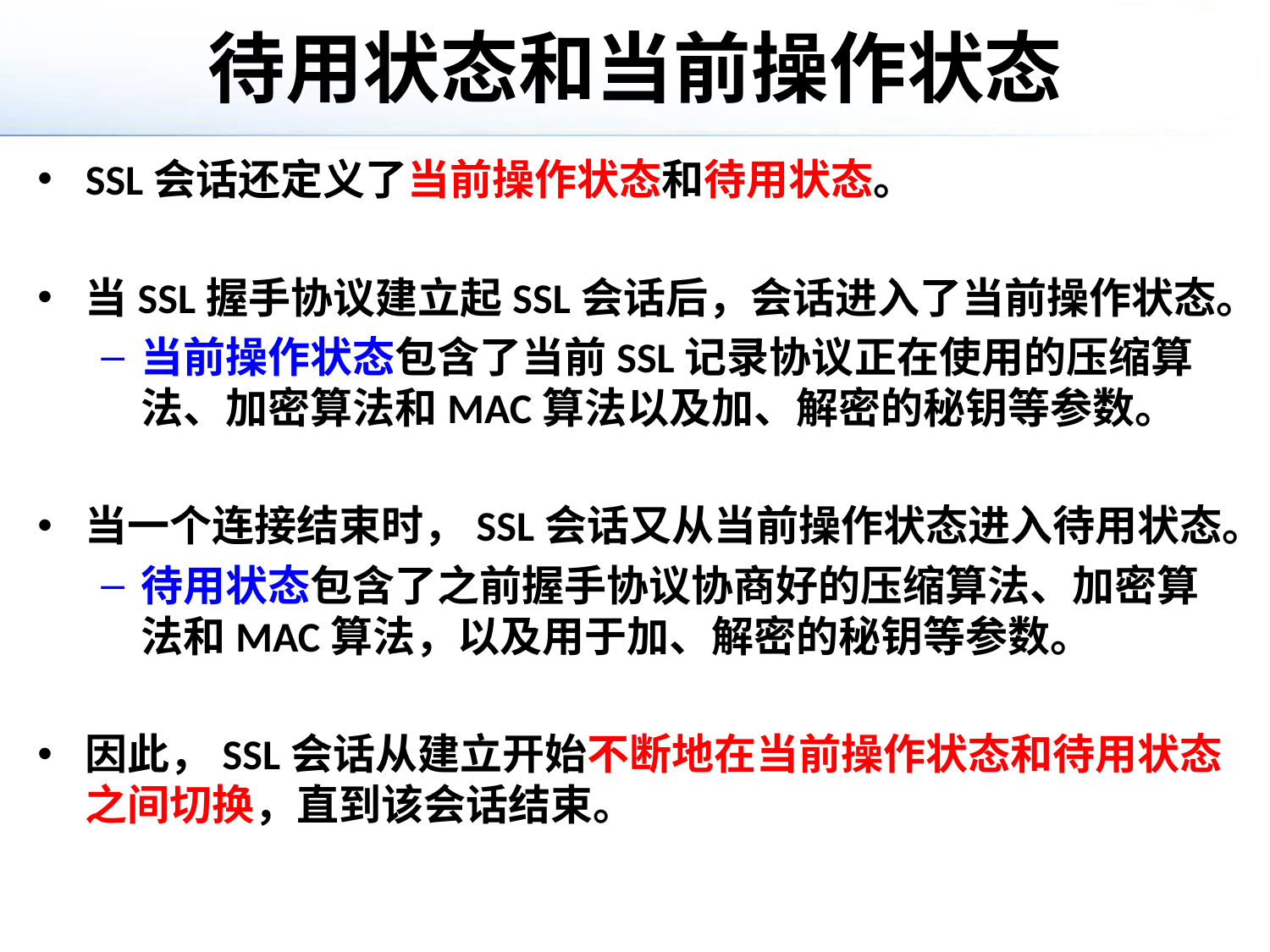

# 待用状态和当前操作状态
SSL会话还定义了当前操作状态和待用状态。

当SSL握手协议建立起SSL会话后，会话进入了当前操作状态。
当前操作状态包含了当前SSL记录协议正在使用的压缩算法、加密算法和MAC算法以及加、解密的秘钥等参数。

当一个连接结束时，SSL会话又从当前操作状态进入待用状态。
待用状态包含了之前握手协议协商好的压缩算法、加密算法和MAC算法，以及用于加、解密的秘钥等参数。

因此，SSL会话从建立开始不断地在当前操作状态和待用状态之间切换，直到该会话结束。